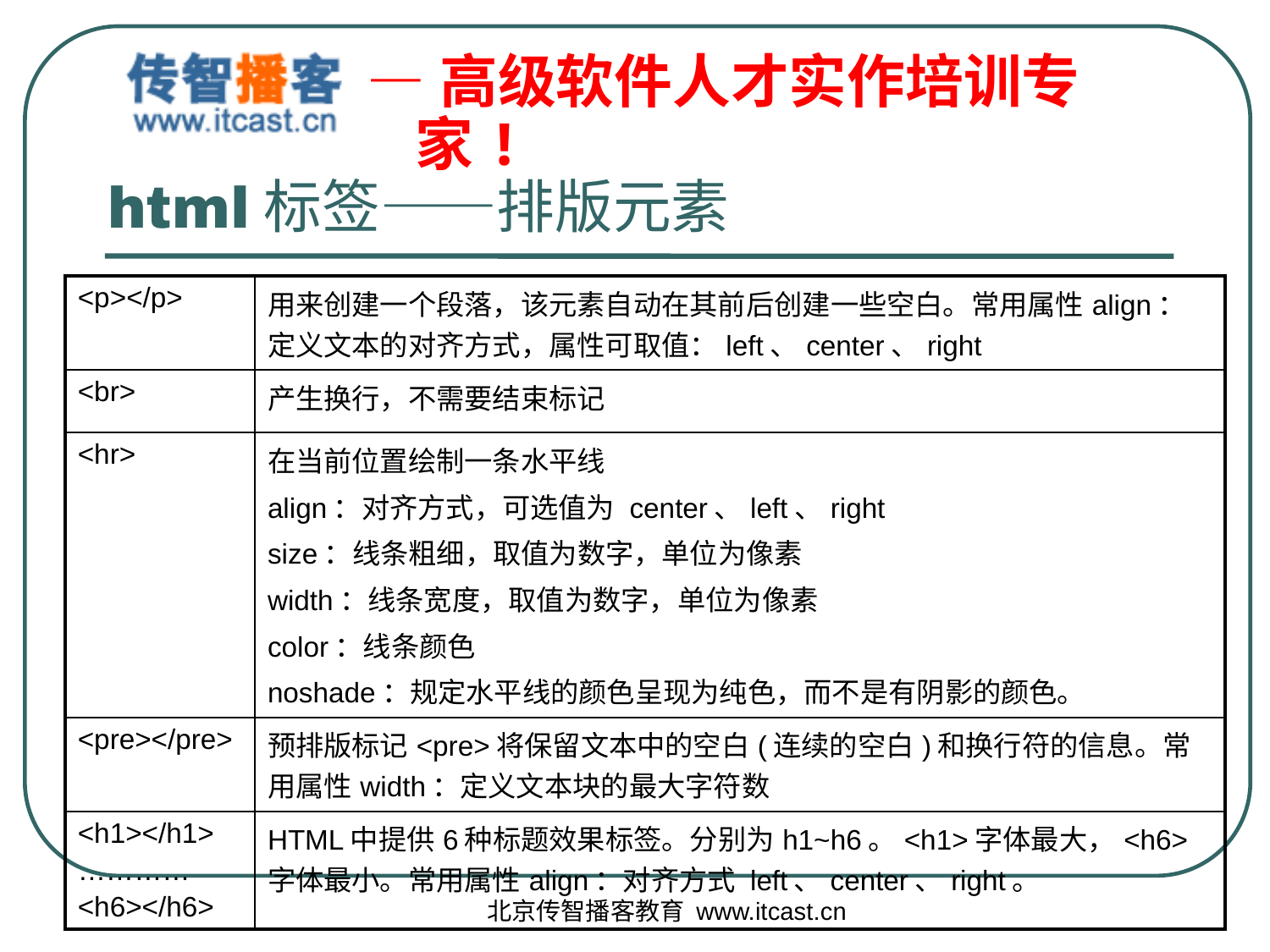

# html标签——排版元素
| <p></p> | 用来创建一个段落，该元素自动在其前后创建一些空白。常用属性align：定义文本的对齐方式，属性可取值：left、center、right |
| --- | --- |
| <br> | 产生换行，不需要结束标记 |
| <hr> | 在当前位置绘制一条水平线 align：对齐方式，可选值为 center、left、right size：线条粗细，取值为数字，单位为像素 width：线条宽度，取值为数字，单位为像素 color：线条颜色 noshade：规定水平线的颜色呈现为纯色，而不是有阴影的颜色。 |
| <pre></pre> | 预排版标记<pre>将保留文本中的空白(连续的空白)和换行符的信息。常用属性width：定义文本块的最大字符数 |
| <h1></h1> ………… <h6></h6> | HTML中提供6种标题效果标签。分别为h1~h6。<h1>字体最大，<h6>字体最小。常用属性align：对齐方式 left、center、right。 |